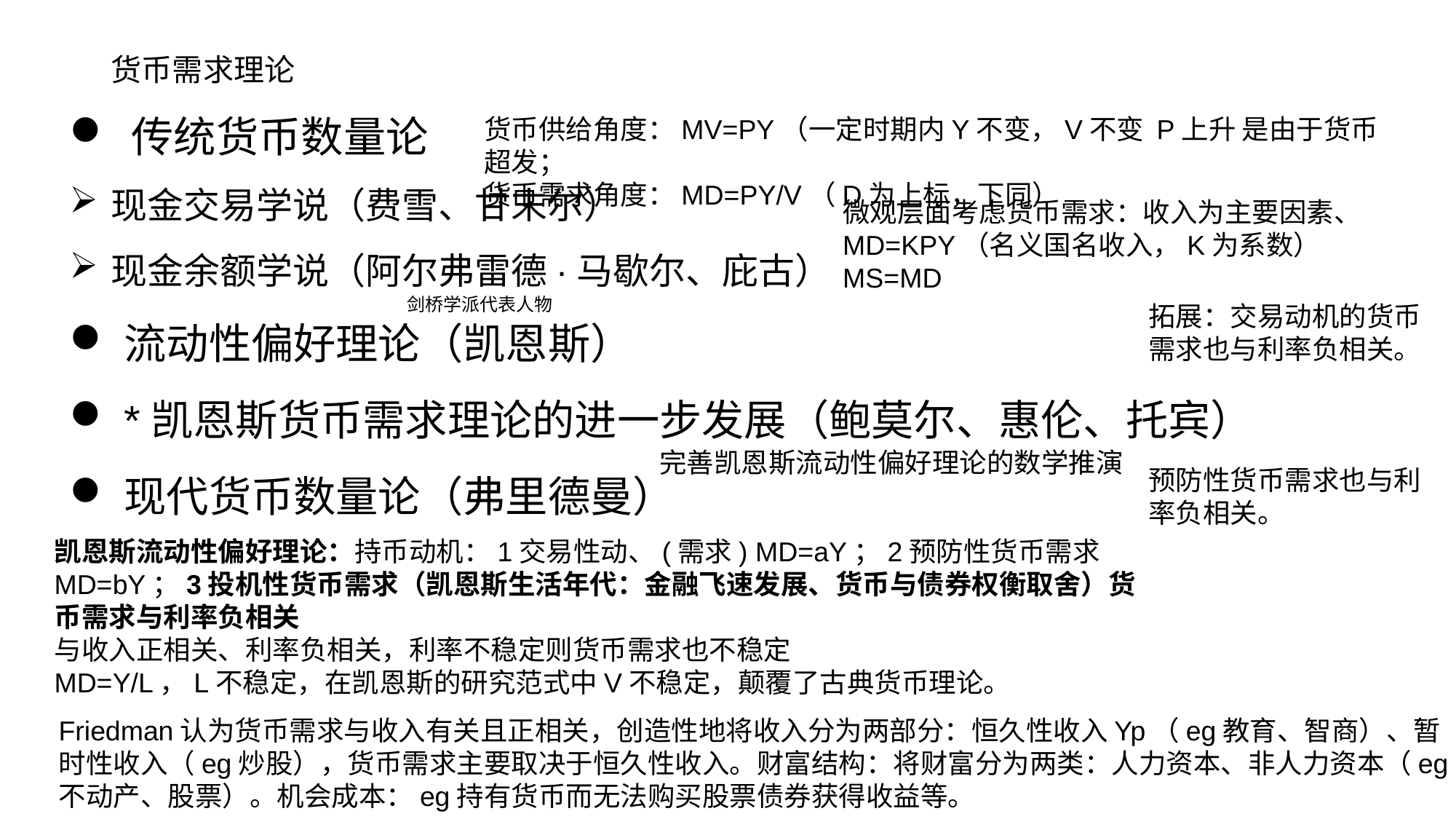

# 货币需求理论
 传统货币数量论
现金交易学说（费雪、甘末尔）
现金余额学说（阿尔弗雷德·马歇尔、庇古）
流动性偏好理论（凯恩斯）
*凯恩斯货币需求理论的进一步发展（鲍莫尔、惠伦、托宾）
现代货币数量论（弗里德曼）
货币供给角度：MV=PY（一定时期内Y不变，V不变 P上升 是由于货币超发；
货币需求角度：MD=PY/V（D为上标，下同）
微观层面考虑货币需求：收入为主要因素、MD=KPY（名义国名收入，K为系数）
MS=MD
剑桥学派代表人物
拓展：交易动机的货币需求也与利率负相关。

预防性货币需求也与利率负相关。
完善凯恩斯流动性偏好理论的数学推演
凯恩斯流动性偏好理论：持币动机：1交易性动、(需求) MD=aY；2预防性货币需求 MD=bY；3投机性货币需求（凯恩斯生活年代：金融飞速发展、货币与债券权衡取舍）货币需求与利率负相关
与收入正相关、利率负相关，利率不稳定则货币需求也不稳定
MD=Y/L，L不稳定，在凯恩斯的研究范式中V不稳定，颠覆了古典货币理论。
Friedman认为货币需求与收入有关且正相关，创造性地将收入分为两部分：恒久性收入Yp（eg教育、智商）、暂时性收入（eg炒股），货币需求主要取决于恒久性收入。财富结构：将财富分为两类：人力资本、非人力资本（eg不动产、股票）。机会成本：eg持有货币而无法购买股票债券获得收益等。